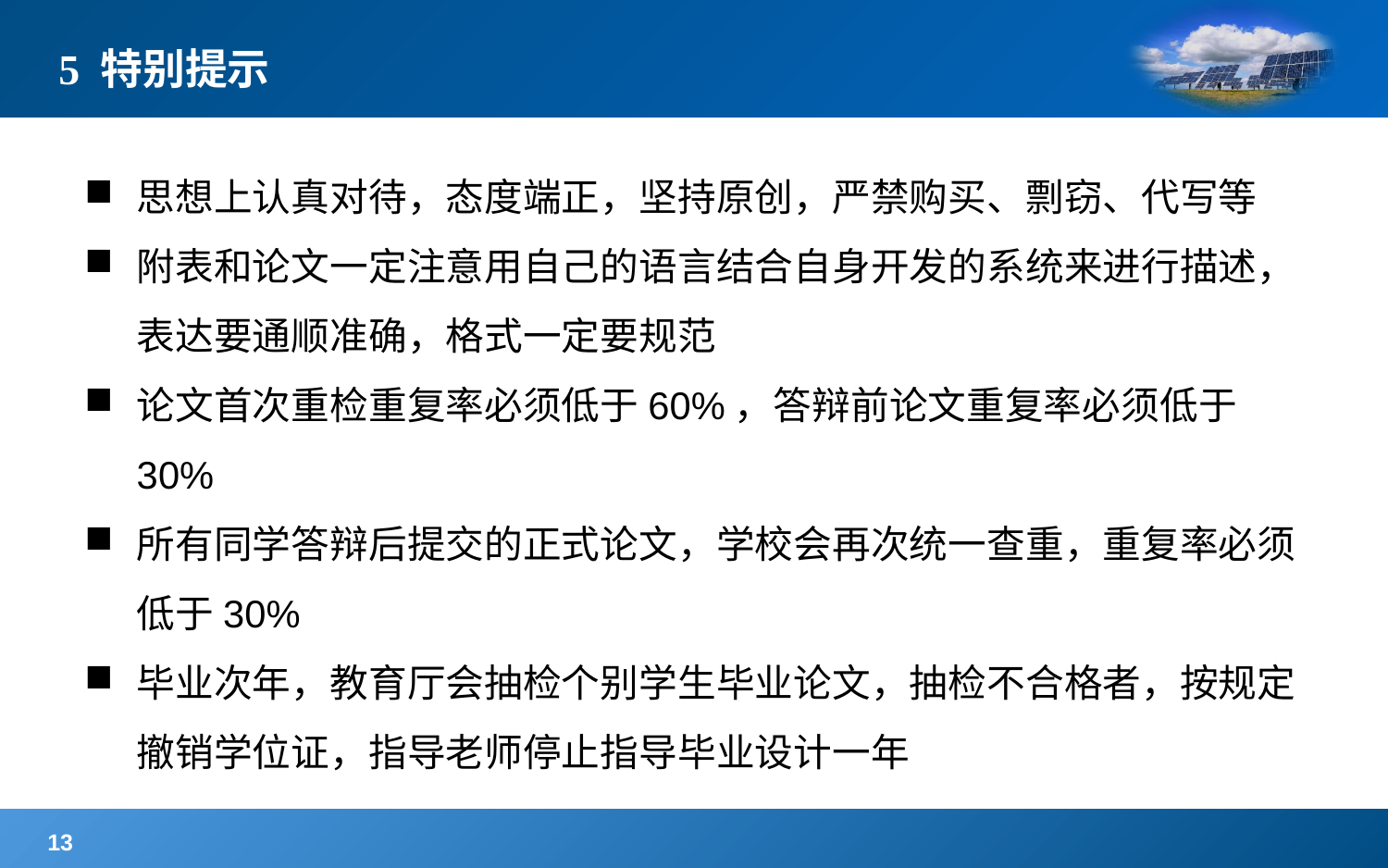

# 5 特别提示
思想上认真对待，态度端正，坚持原创，严禁购买、剽窃、代写等
附表和论文一定注意用自己的语言结合自身开发的系统来进行描述，表达要通顺准确，格式一定要规范
论文首次重检重复率必须低于60%，答辩前论文重复率必须低于30%
所有同学答辩后提交的正式论文，学校会再次统一查重，重复率必须低于30%
毕业次年，教育厅会抽检个别学生毕业论文，抽检不合格者，按规定撤销学位证，指导老师停止指导毕业设计一年